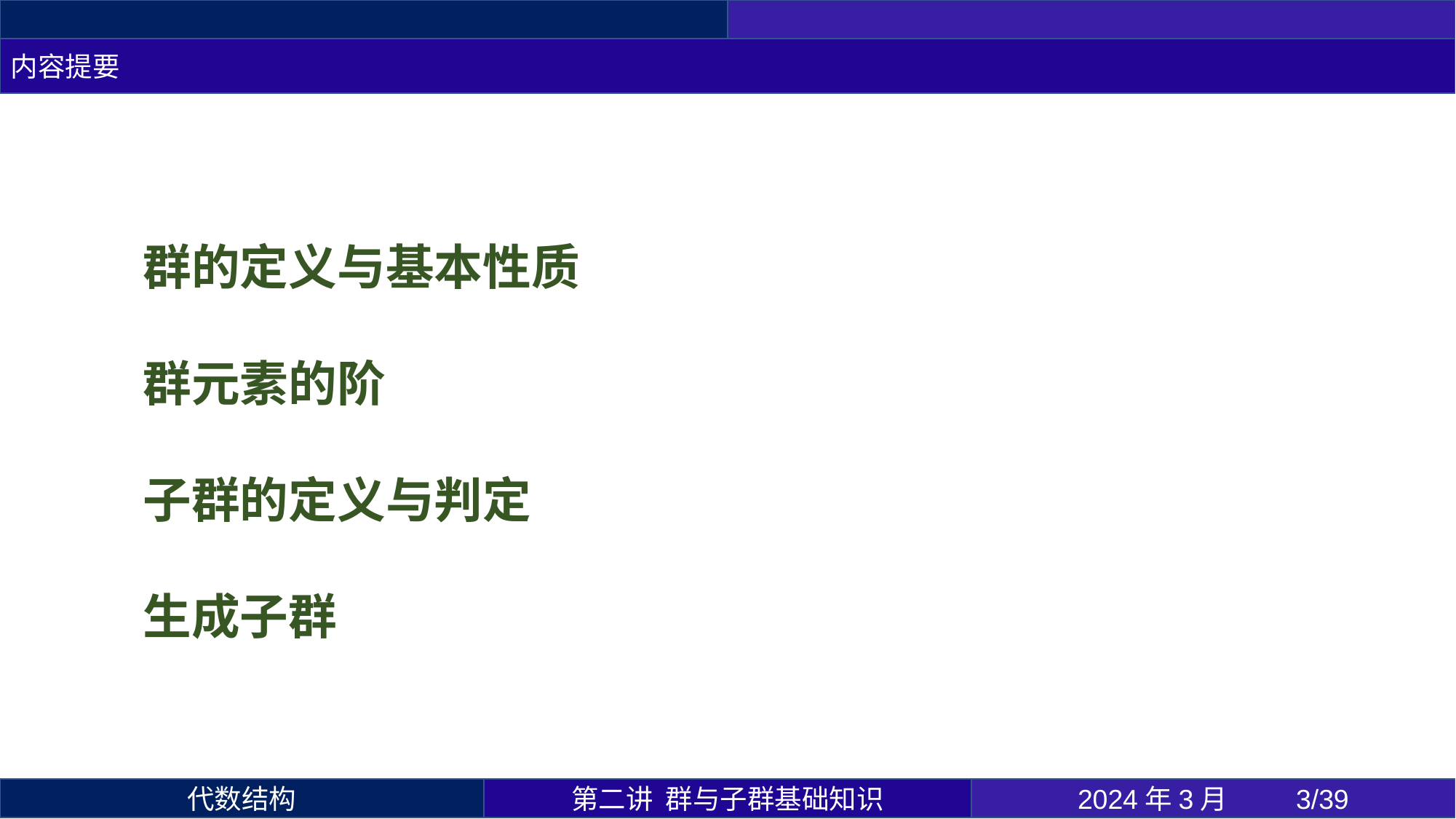

内容提要
群的定义与基本性质
群元素的阶
子群的定义与判定
生成子群
第二讲  群与子群基础知识
2024年3月 	3/39
代数结构